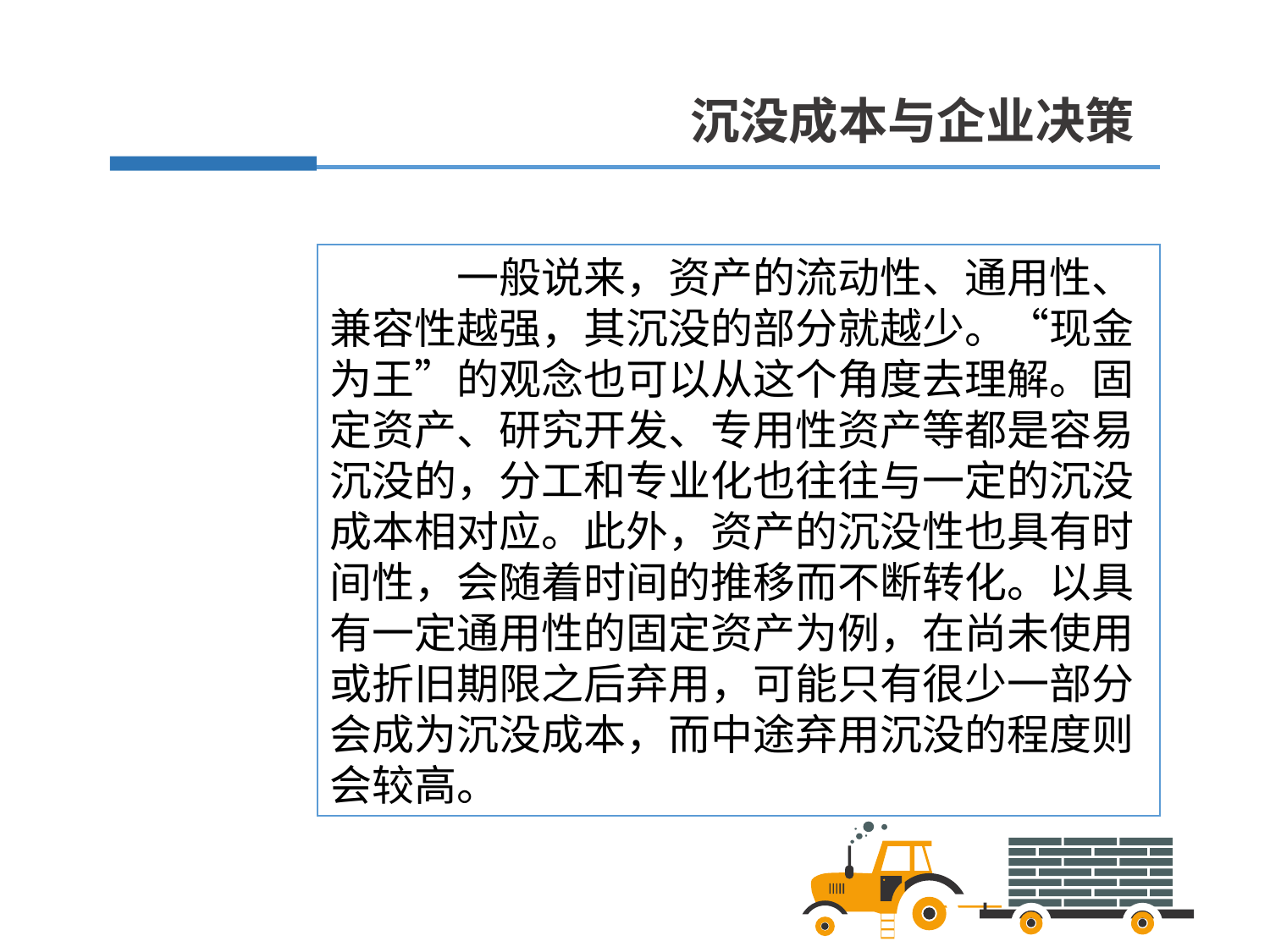

沉没成本与企业决策

	一般说来，资产的流动性、通用性、兼容性越强，其沉没的部分就越少。“现金为王”的观念也可以从这个角度去理解。固定资产、研究开发、专用性资产等都是容易沉没的，分工和专业化也往往与一定的沉没成本相对应。此外，资产的沉没性也具有时间性，会随着时间的推移而不断转化。以具有一定通用性的固定资产为例，在尚未使用或折旧期限之后弃用，可能只有很少一部分会成为沉没成本，而中途弃用沉没的程度则会较高。